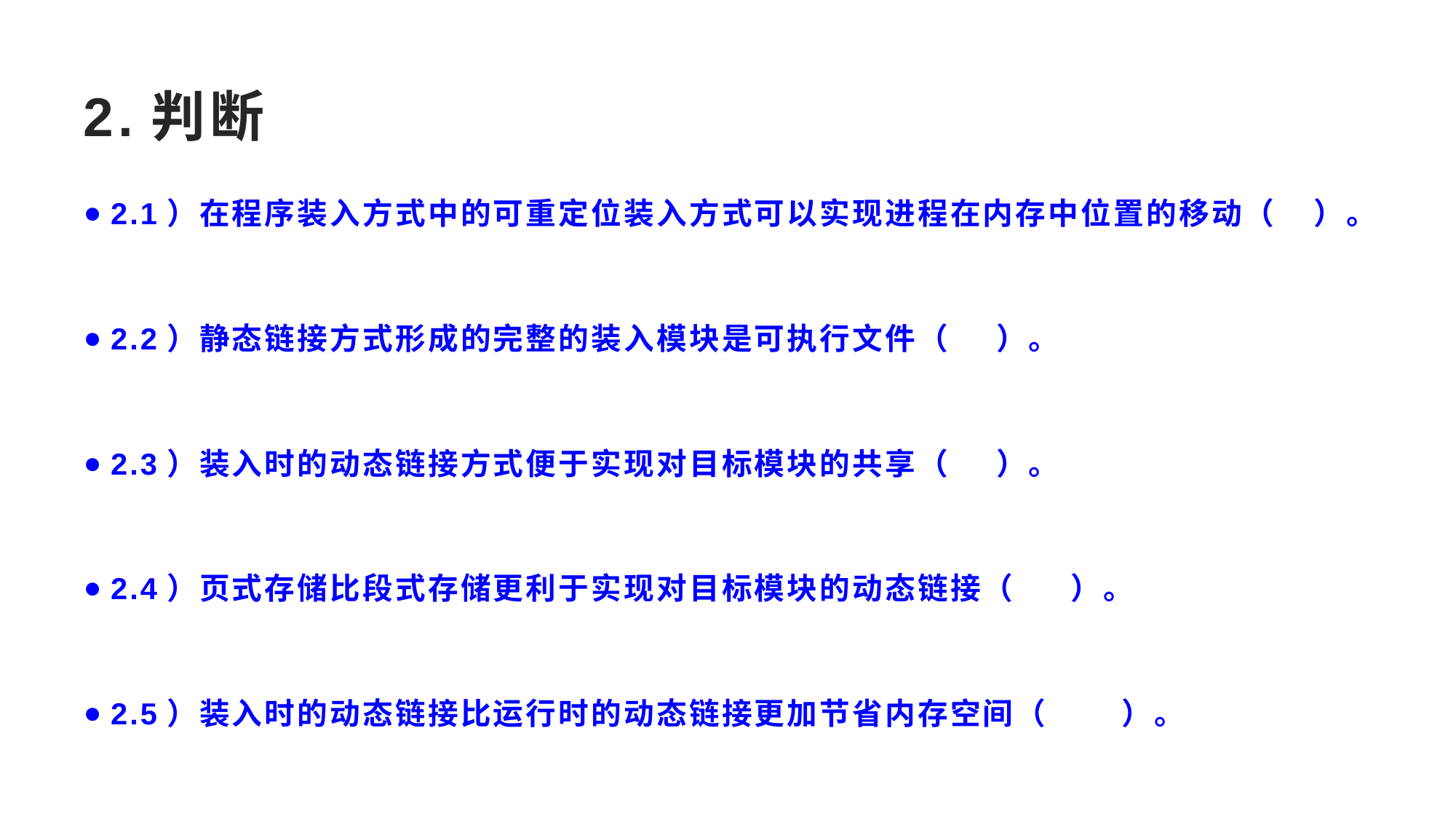

# 2.判断
2.1）在程序装入方式中的可重定位装入方式可以实现进程在内存中位置的移动（    ）。

2.2）静态链接方式形成的完整的装入模块是可执行文件（     ）。

2.3）装入时的动态链接方式便于实现对目标模块的共享（     ）。

2.4）页式存储比段式存储更利于实现对目标模块的动态链接（      ）。

2.5）装入时的动态链接比运行时的动态链接更加节省内存空间（        ）。